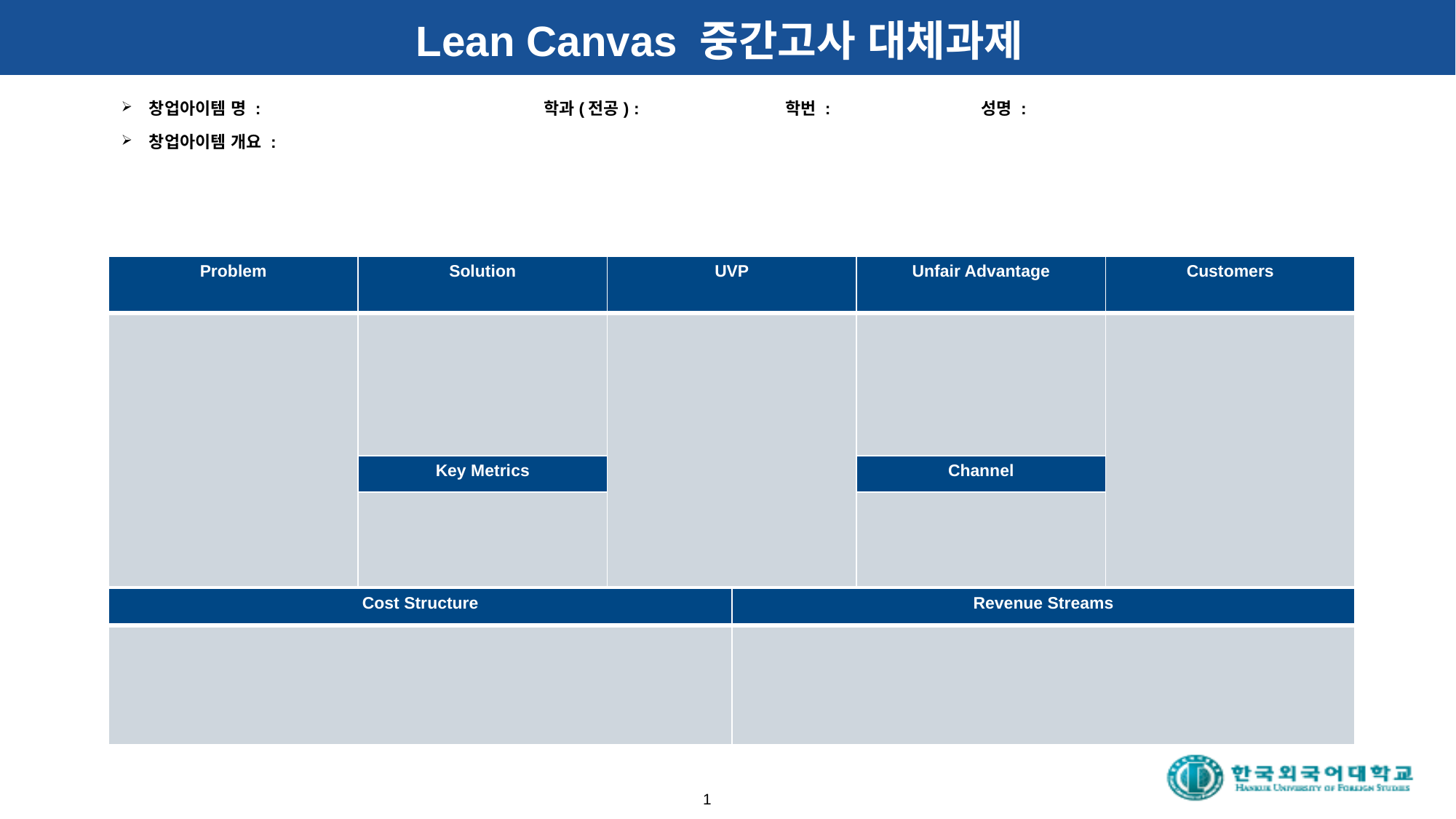

# Lean Canvas 중간고사 대체과제
창업아이템 명 :                                                           학과(전공) :                              학번 :                               성명 :
창업아이템 개요 :
| Problem | Solution | UVP | Unfair Advantage | Customers |
| --- | --- | --- | --- | --- |
|  |  |  |  |  |
|  | Key Metrics |  | Channel |  |
|  |  |  |  |  |
| Cost Structure | Revenue Streams |
| --- | --- |
|  |  |